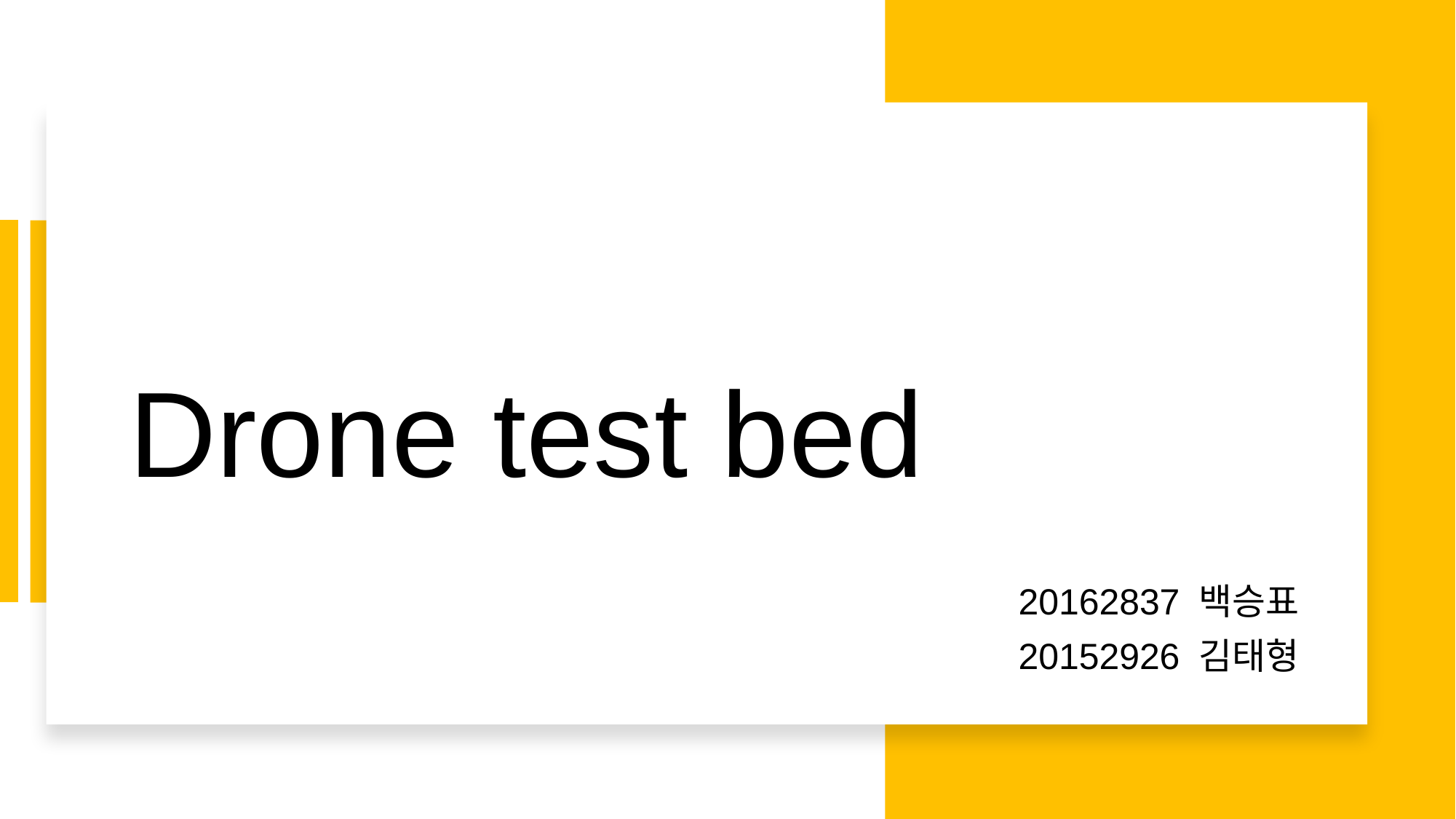

# Drone test bed

20162837 백승표
20152926 김태형